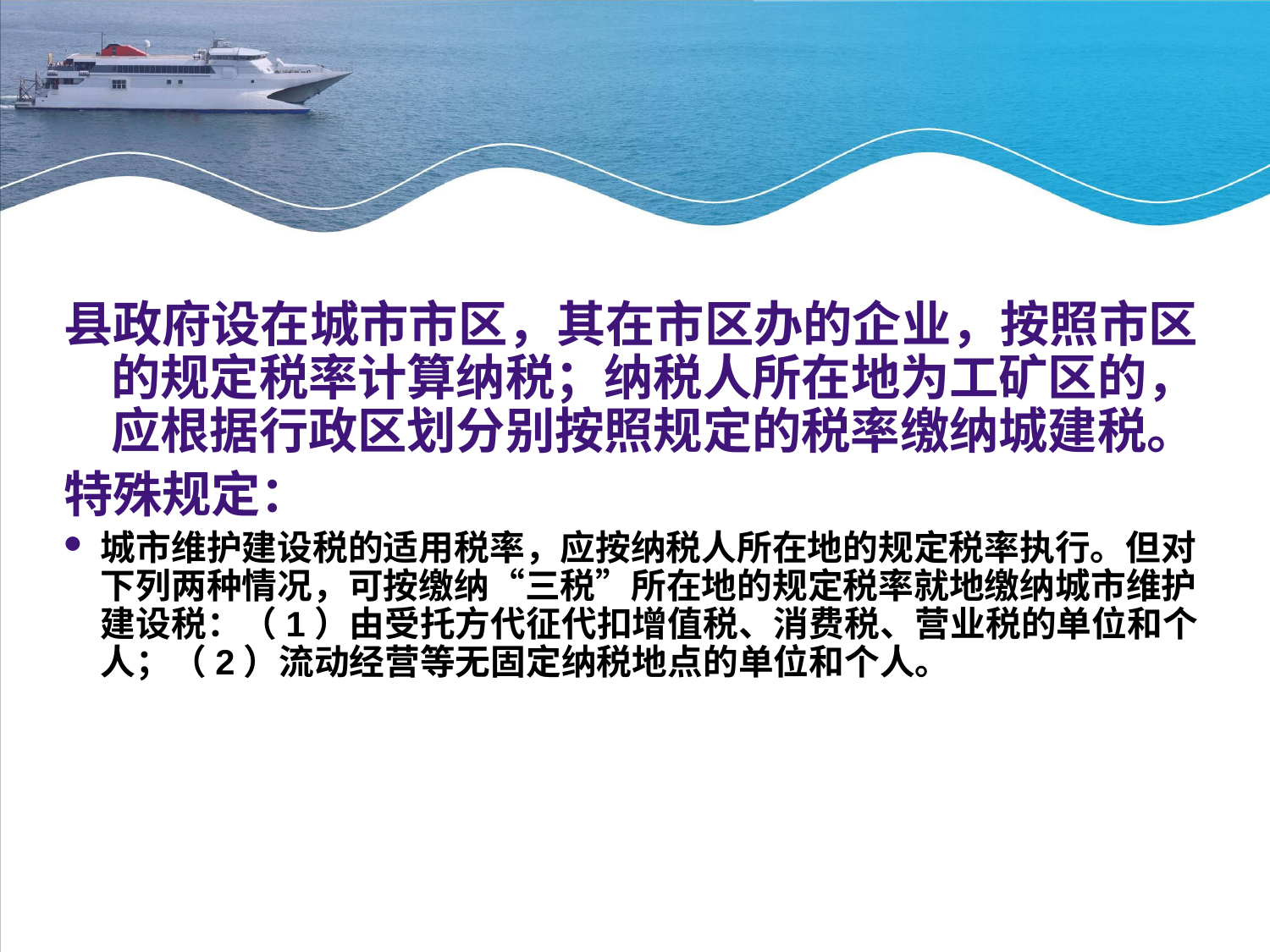

县政府设在城市市区，其在市区办的企业，按照市区的规定税率计算纳税；纳税人所在地为工矿区的，应根据行政区划分别按照规定的税率缴纳城建税。
特殊规定：
城市维护建设税的适用税率，应按纳税人所在地的规定税率执行。但对下列两种情况，可按缴纳“三税”所在地的规定税率就地缴纳城市维护建设税：（1）由受托方代征代扣增值税、消费税、营业税的单位和个人；（2）流动经营等无固定纳税地点的单位和个人。